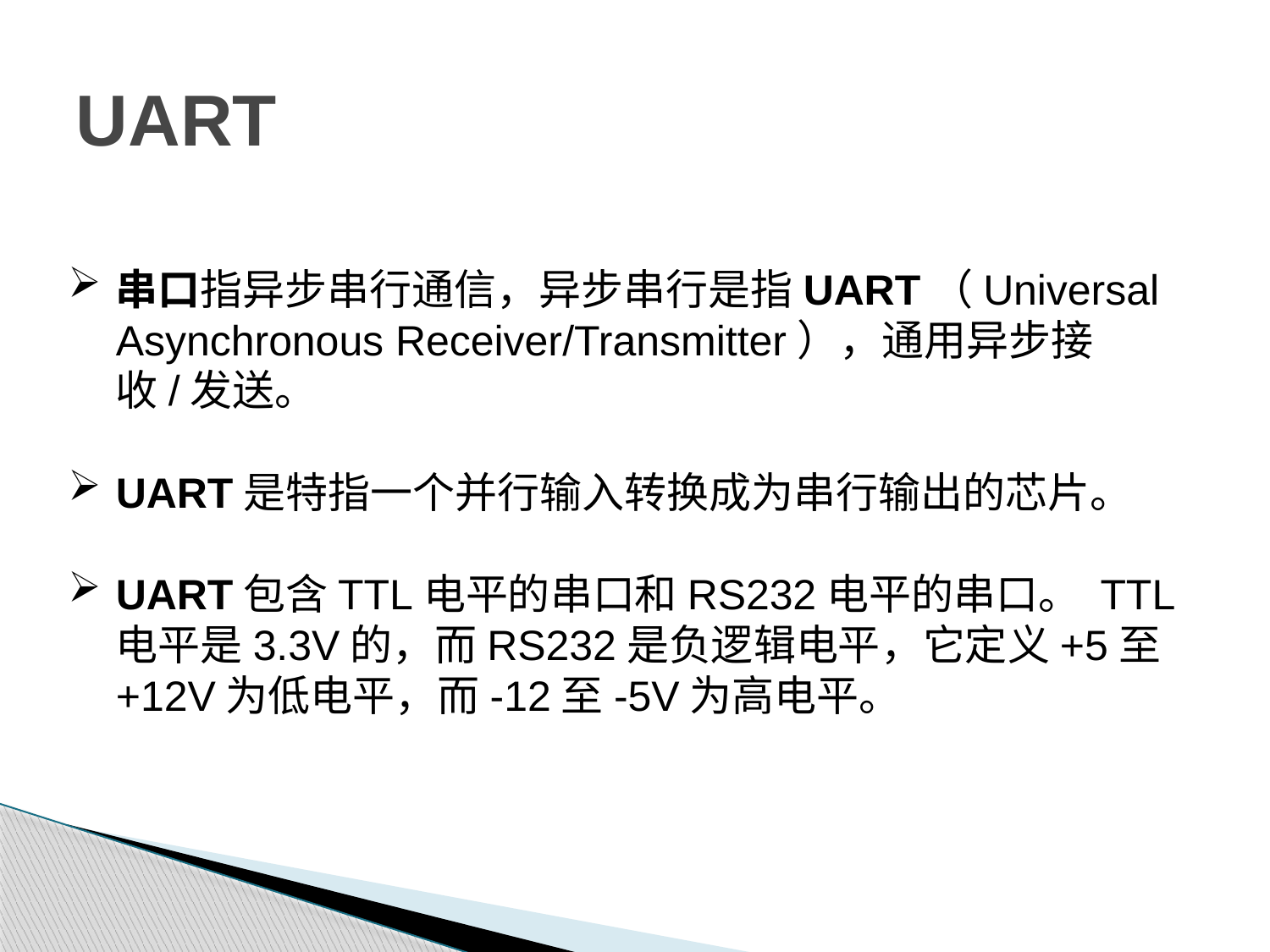

# UART
串口指异步串行通信，异步串行是指UART（Universal Asynchronous Receiver/Transmitter），通用异步接收/发送。

UART是特指一个并行输入转换成为串行输出的芯片。

UART包含TTL电平的串口和RS232电平的串口。 TTL电平是3.3V的，而RS232是负逻辑电平，它定义+5至+12V为低电平，而-12至-5V为高电平。